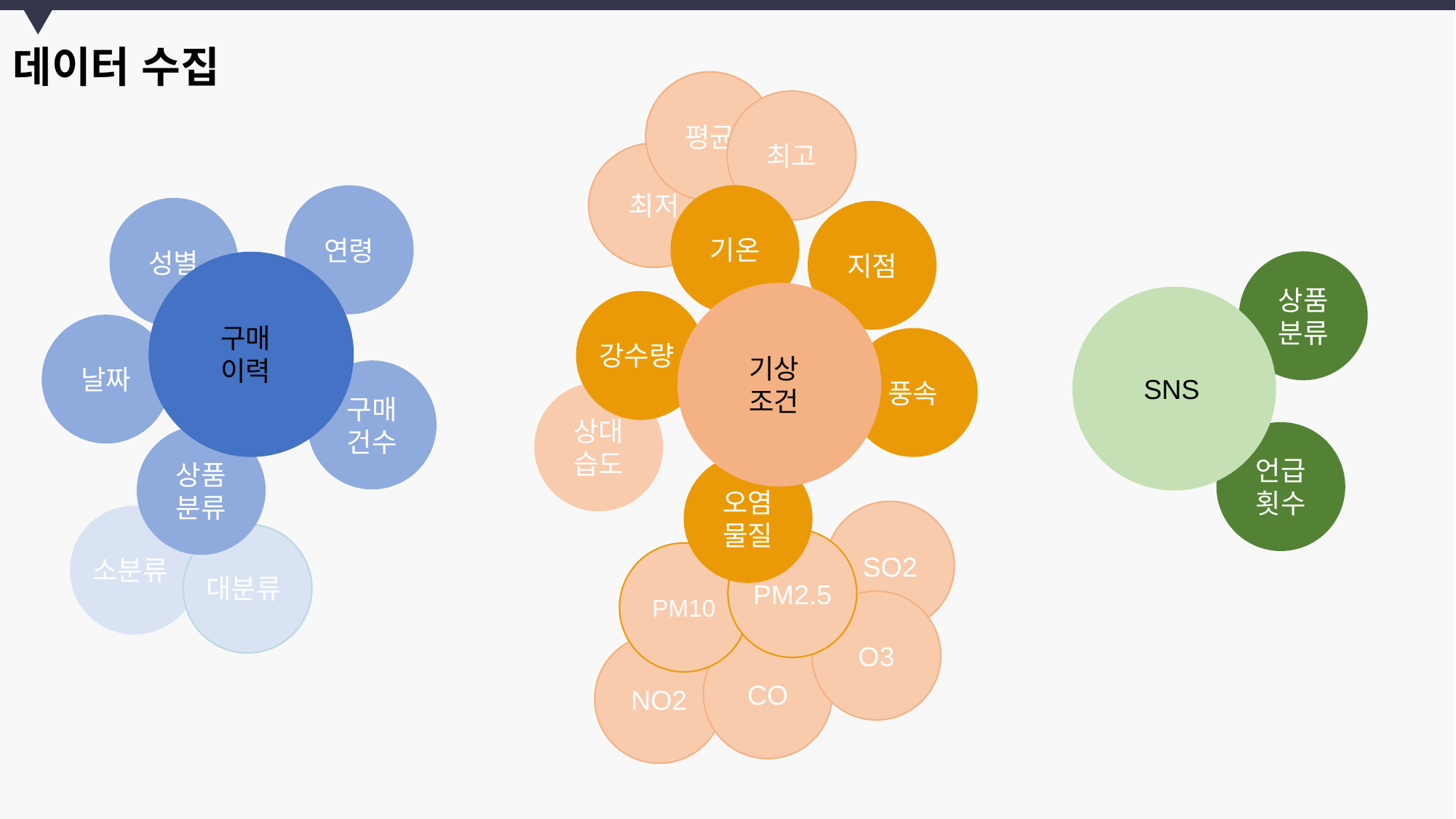

데이터 수집
평균
최고
최저
기온
연령
성별
지점
상품분류

구매 이력

기상 조건

SNS

강수량
날짜
풍속
구매건수
상대습도
언급횟수
상품 분류
오염물질
SO2

소분류

대분류

PM2.5
PM10
O3
CO
NO2